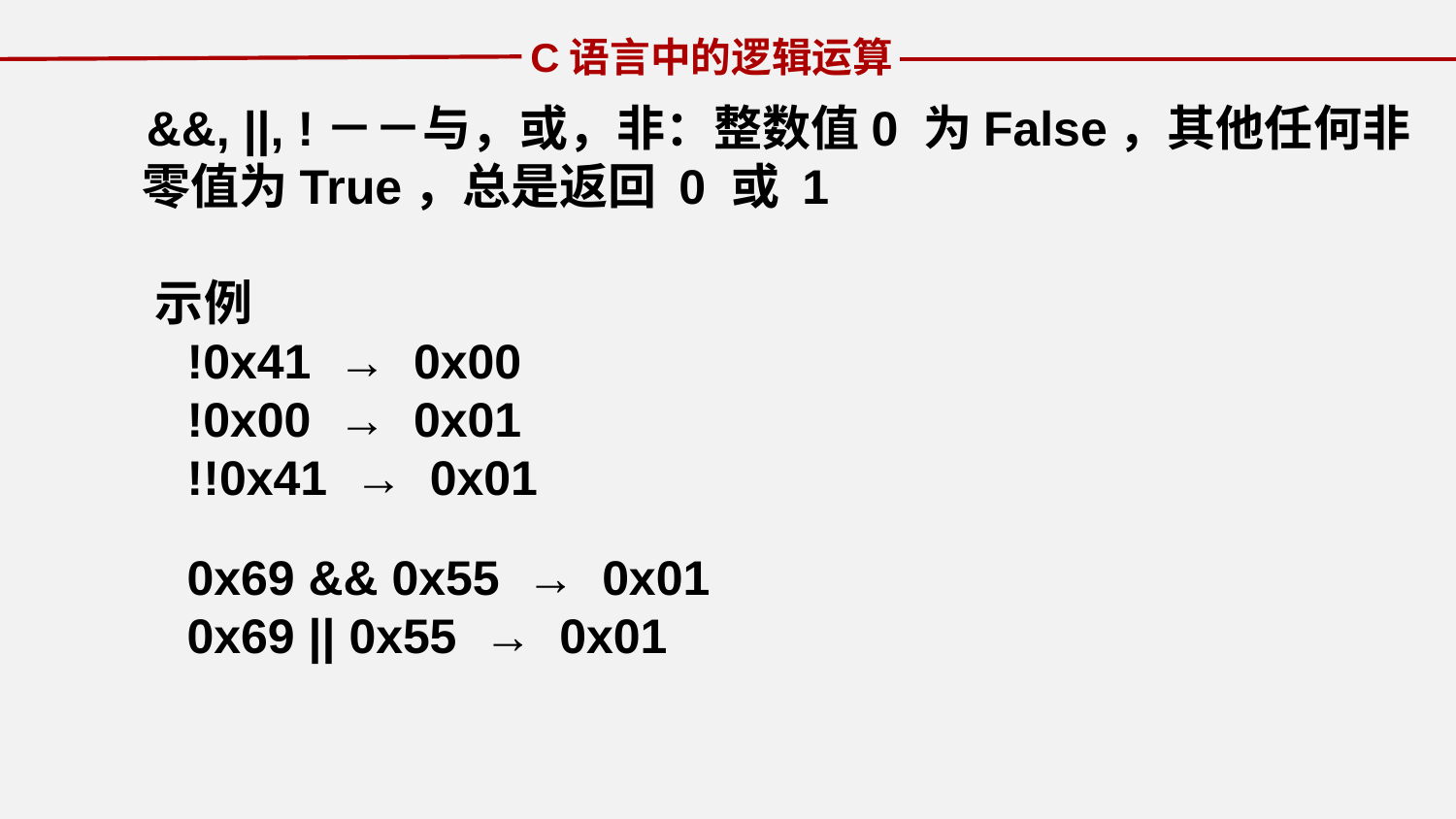

C语言中的逻辑运算
 &&, ||, !－－与，或，非：整数值0 为False，其他任何非零值为True，总是返回 0 或 1

 示例
    !0x41  →  0x00
    !0x00  →  0x01
    !!0x41  →  0x01
    0x69 && 0x55  →  0x01
    0x69 || 0x55  →  0x01
标签文字
标签文字